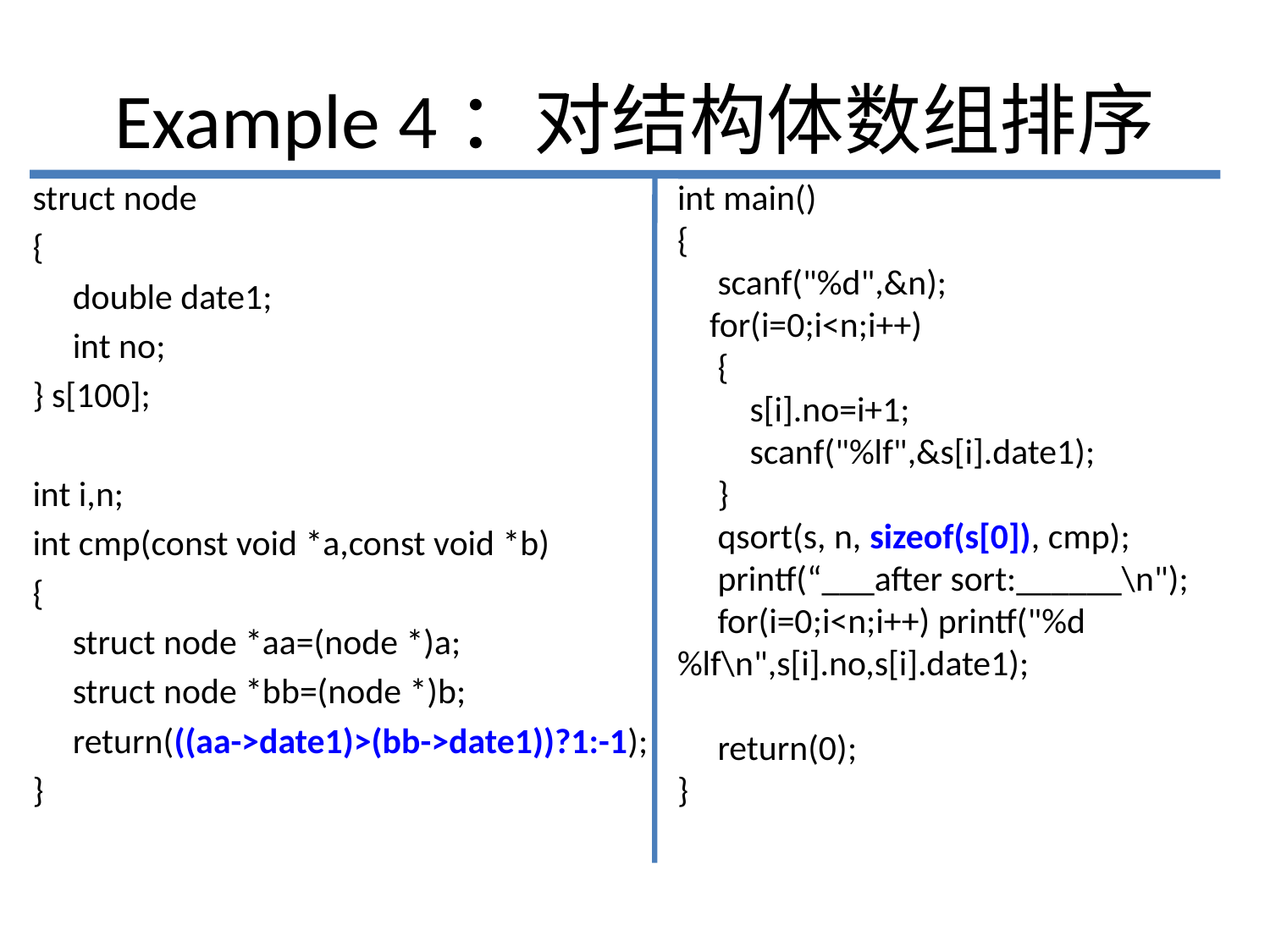

# Example 4：对结构体数组排序
struct node
{
     double date1;
     int no;
} s[100];

int i,n;
int cmp(const void *a,const void *b)
{
     struct node *aa=(node *)a;
     struct node *bb=(node *)b;
     return(((aa->date1)>(bb->date1))?1:-1);
}
int main()
{
     scanf("%d",&n);
    for(i=0;i<n;i++)
     {
         s[i].no=i+1;
         scanf("%lf",&s[i].date1);
     }
     qsort(s, n, sizeof(s[0]), cmp);
     printf(“___after sort:______\n");
     for(i=0;i<n;i++) printf("%d   	%lf\n",s[i].no,s[i].date1);

     return(0);
}